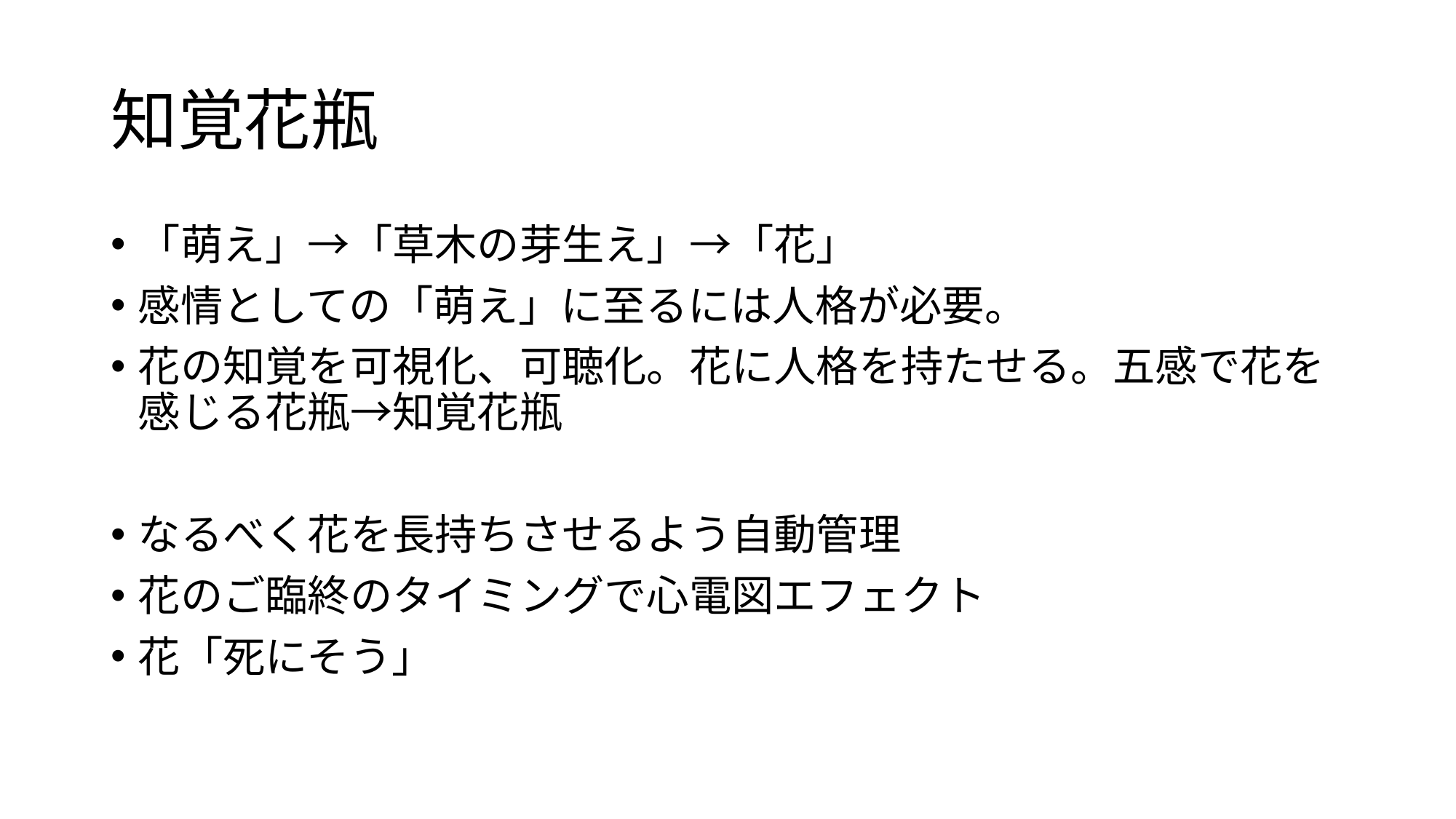

# 知覚花瓶
「萌え」→「草木の芽生え」→「花」
感情としての「萌え」に至るには人格が必要。
花の知覚を可視化、可聴化。花に人格を持たせる。五感で花を感じる花瓶→知覚花瓶

なるべく花を長持ちさせるよう自動管理
花のご臨終のタイミングで心電図エフェクト
花「死にそう」